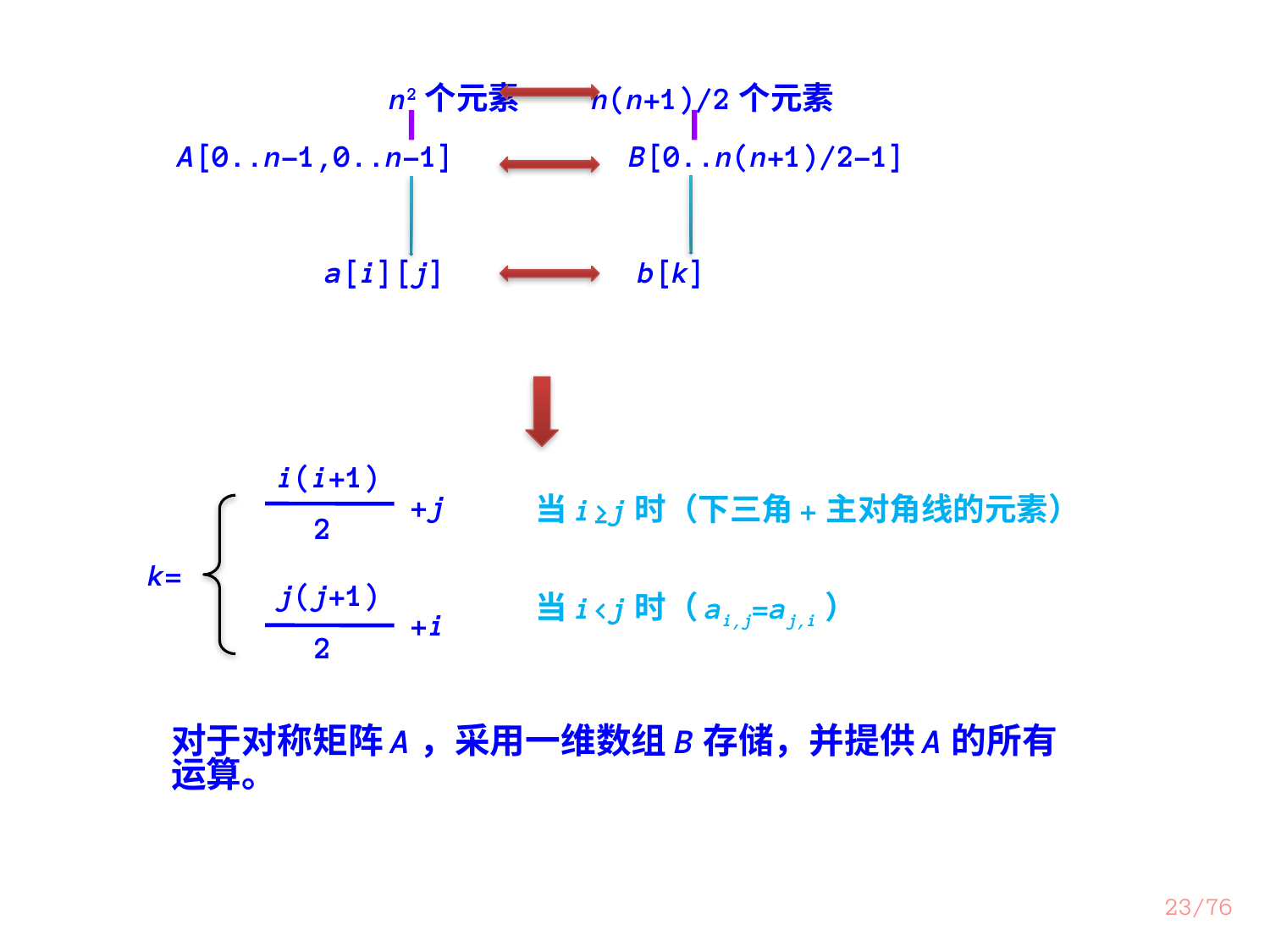

n2个元素         n(n+1)/2个元素
A[0..n-1,0..n-1]          B[0..n(n+1)/2-1]

a[i][j]           b[k]

i(i+1)
+j
2
当i≥j时（下三角+主对角线的元素）

k=
j(j+1)
+i
2
当i<j时（ai,j=aj,i）
对于对称矩阵A，采用一维数组B存储，并提供A的所有运算。
23/76